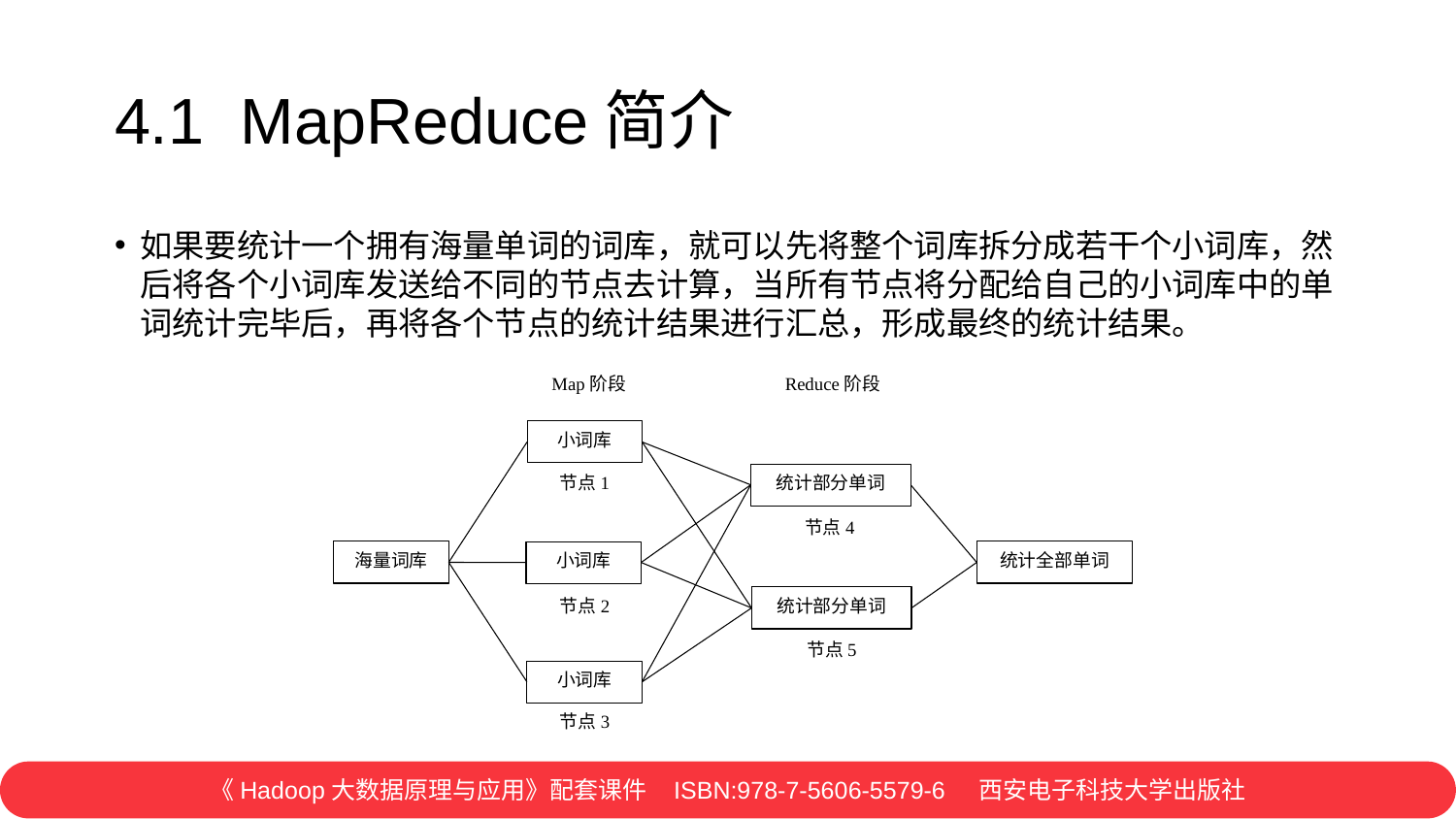

# 4.1  MapReduce简介
如果要统计一个拥有海量单词的词库，就可以先将整个词库拆分成若干个小词库，然后将各个小词库发送给不同的节点去计算，当所有节点将分配给自己的小词库中的单词统计完毕后，再将各个节点的统计结果进行汇总，形成最终的统计结果。

Reduce阶段
Map阶段
小词库
节点1
统计部分单词
节点4
海量词库
统计全部单词
小词库
节点2
统计部分单词
节点5
小词库
节点3